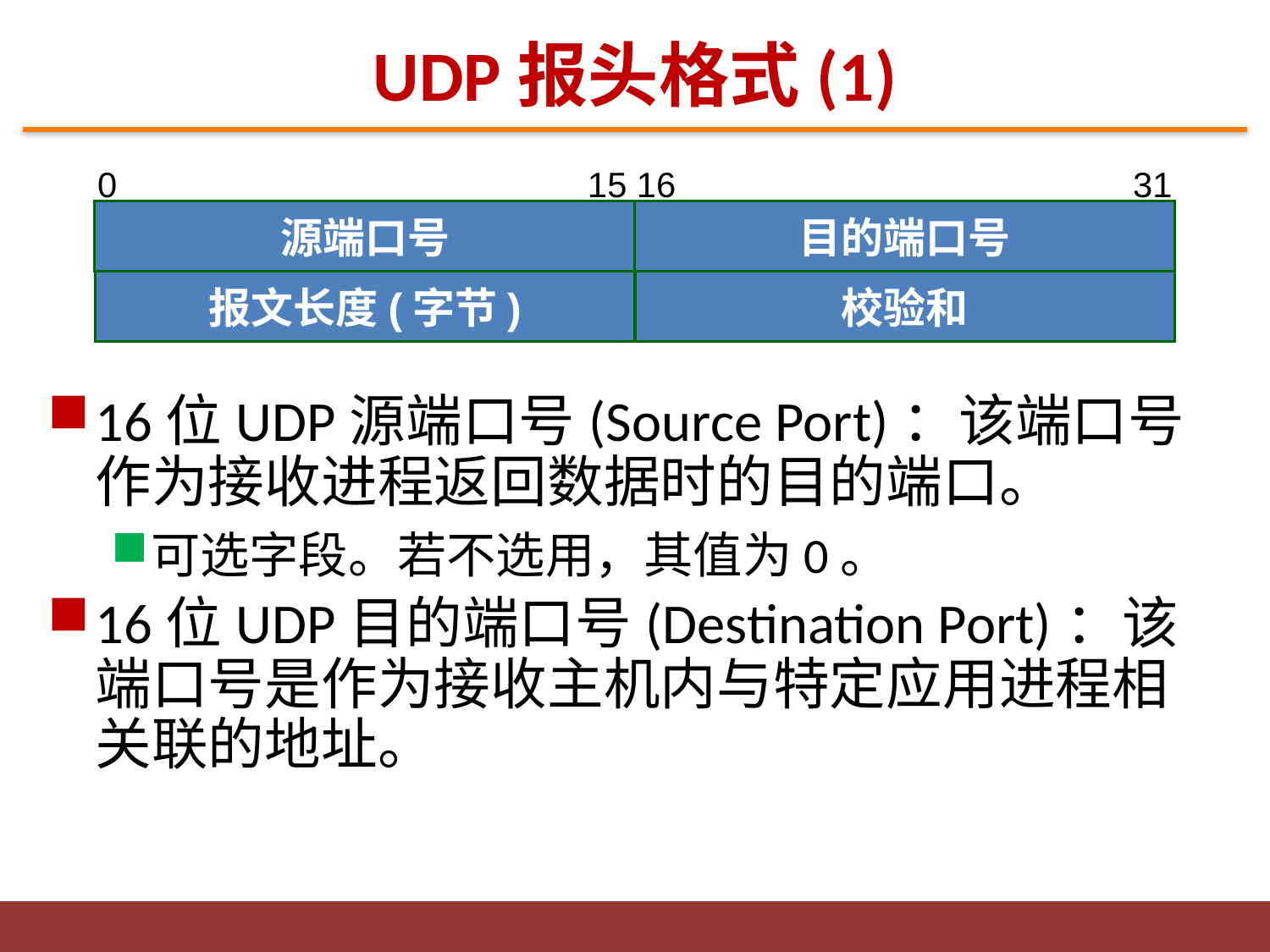

# UDP报头格式(1)
0
15 16
31
源端口号
目的端口号
报文长度(字节)
校验和
16位UDP源端口号(Source Port)：该端口号作为接收进程返回数据时的目的端口。
可选字段。若不选用，其值为0。
16位UDP目的端口号(Destination Port)：该端口号是作为接收主机内与特定应用进程相关联的地址。
6

UDP协议